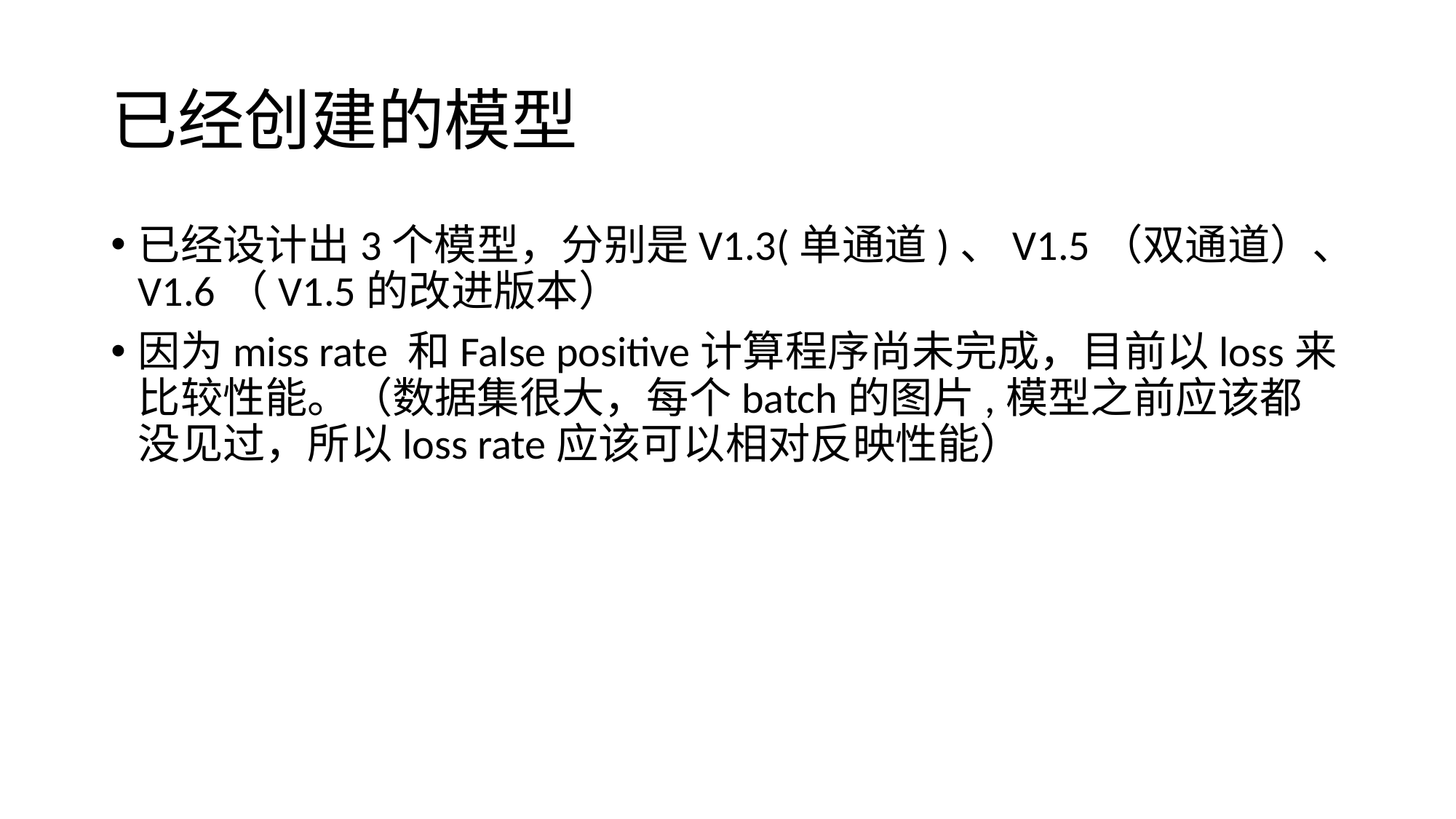

# 已经创建的模型
已经设计出3个模型，分别是V1.3(单通道)、V1.5（双通道）、V1.6（V1.5的改进版本）
因为miss rate 和False positive计算程序尚未完成，目前以loss来比较性能。（数据集很大，每个batch的图片,模型之前应该都没见过，所以loss rate应该可以相对反映性能）